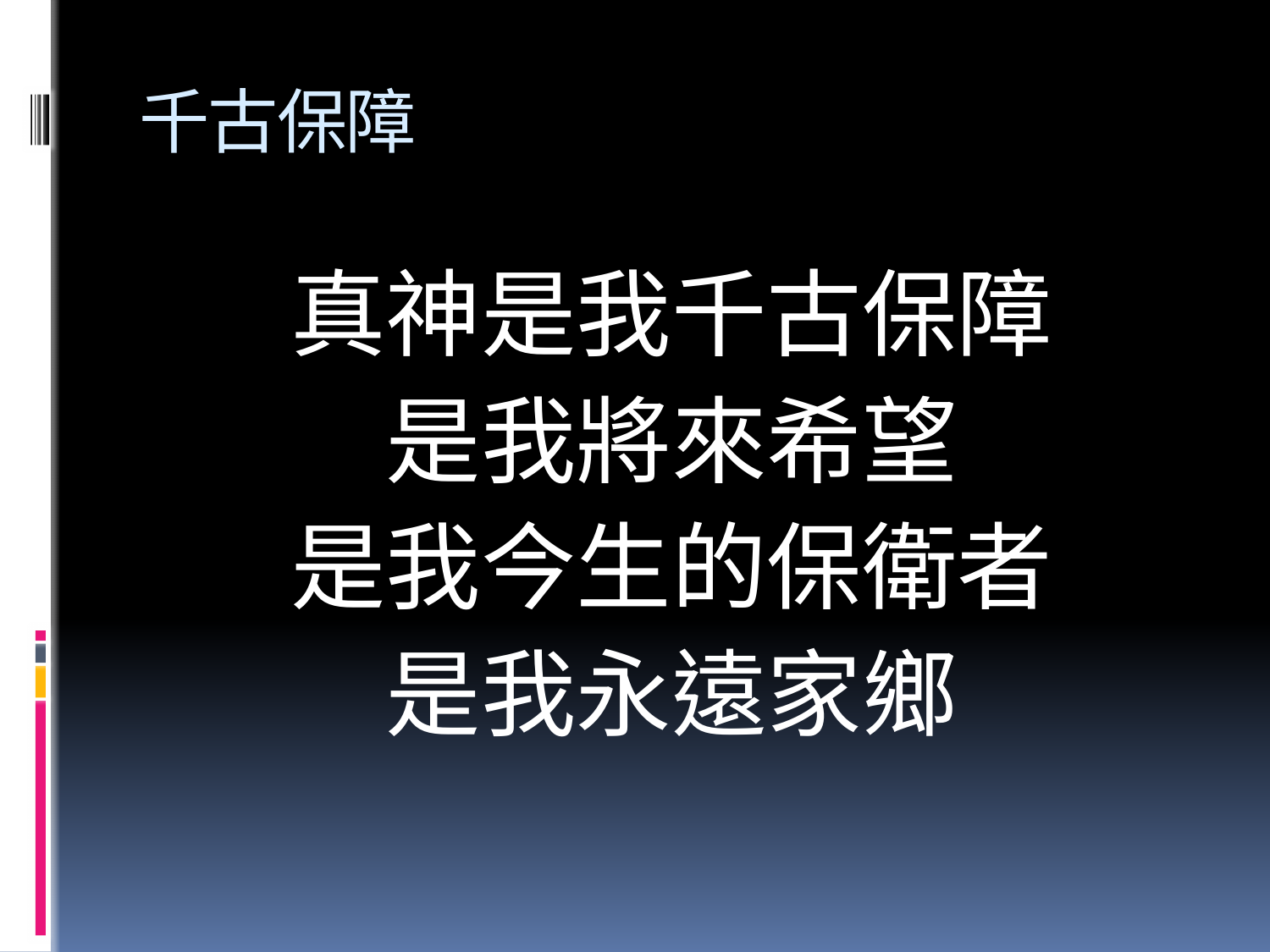

# 千古保障
真神是我千古保障
是我將來希望
是我今生的保衛者
是我永遠家鄉